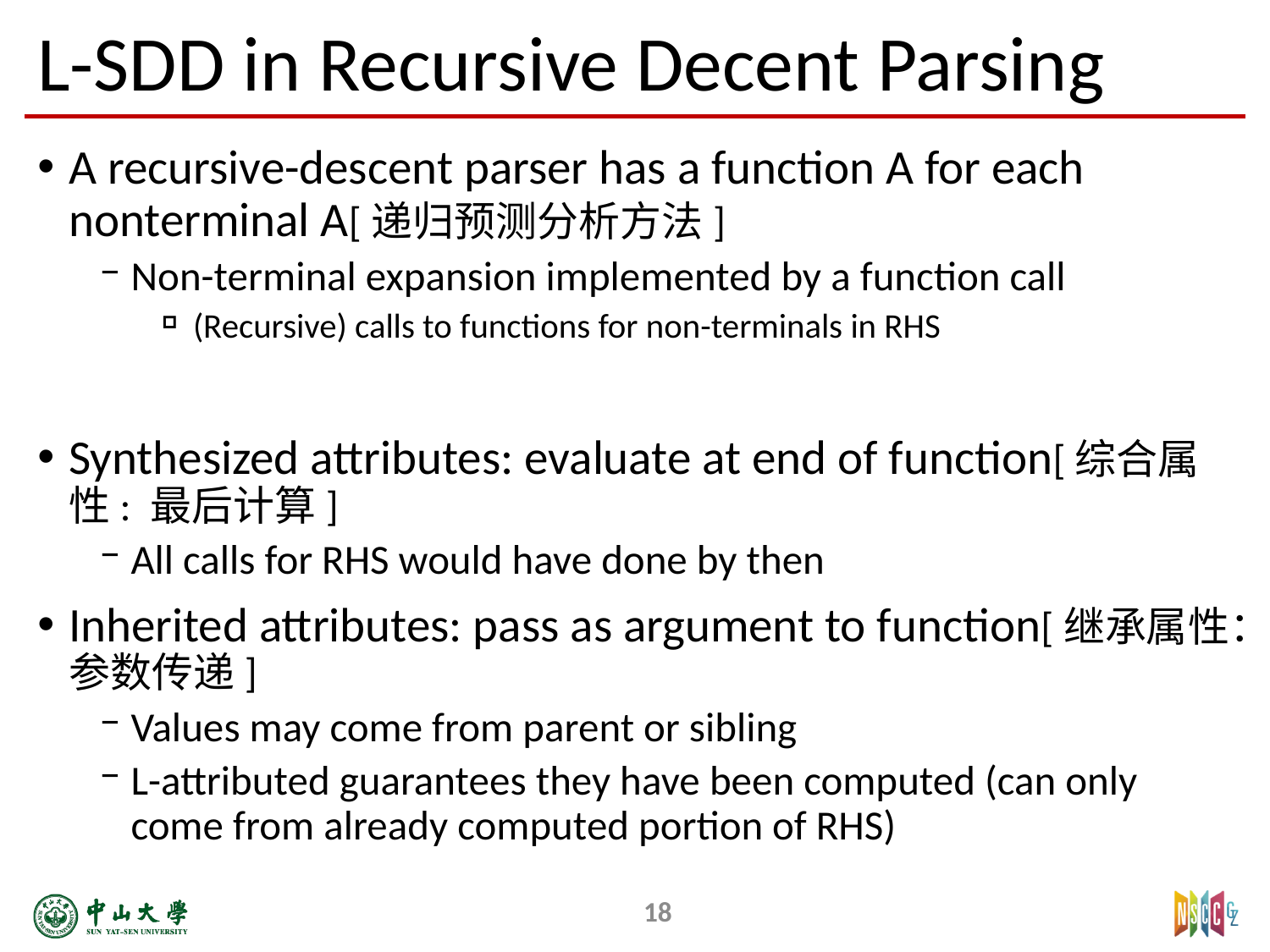

# L-SDD in Recursive Decent Parsing
A recursive-descent parser has a function A for each nonterminal A[递归预测分析方法]
Non-terminal expansion implemented by a function call
(Recursive) calls to functions for non-terminals in RHS

Synthesized attributes: evaluate at end of function[综合属性: 最后计算]
All calls for RHS would have done by then
Inherited attributes: pass as argument to function[继承属性：参数传递]
Values may come from parent or sibling
L-attributed guarantees they have been computed (can only come from already computed portion of RHS)

18